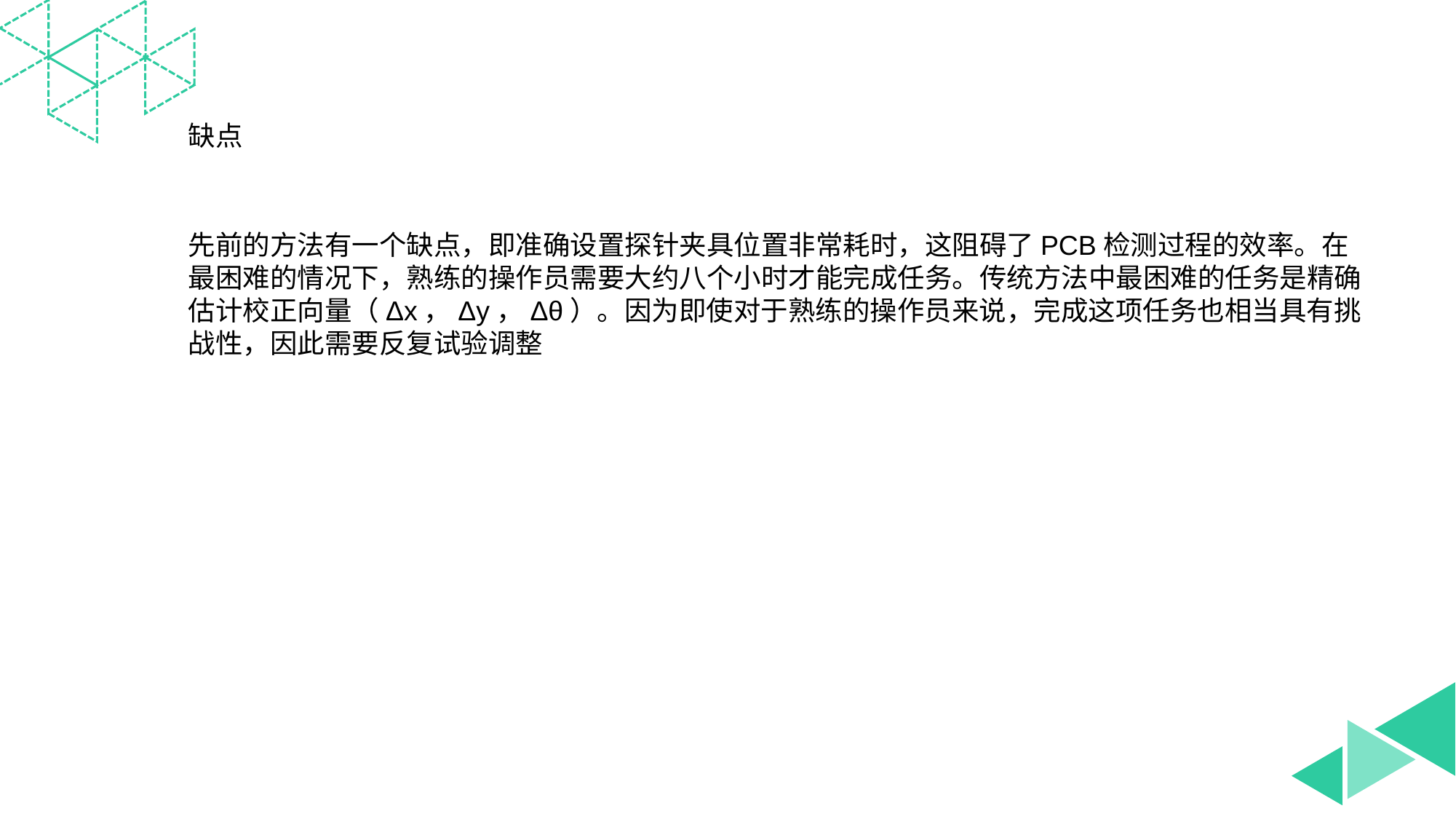

缺点
先前的方法有一个缺点，即准确设置探针夹具位置非常耗时，这阻碍了PCB检测过程的效率。在最困难的情况下，熟练的操作员需要大约八个小时才能完成任务。传统方法中最困难的任务是精确估计校正向量（Δx，Δy，Δθ）。因为即使对于熟练的操作员来说，完成这项任务也相当具有挑战性，因此需要反复试验调整